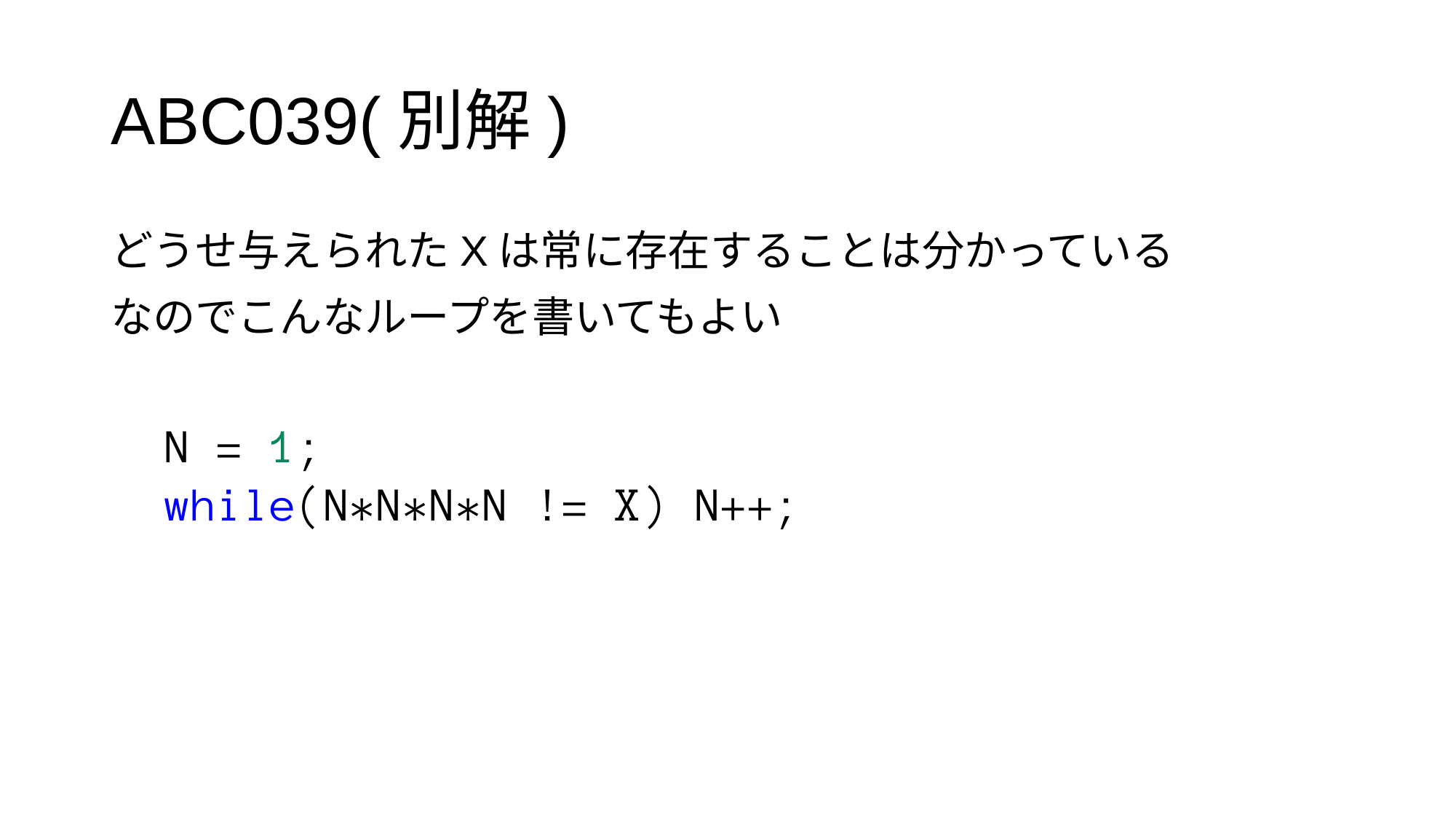

# ABC039(別解)
どうせ与えられたXは常に存在することは分かっている
なのでこんなループを書いてもよい

N = 1;
while(N*N*N*N != X) N++;